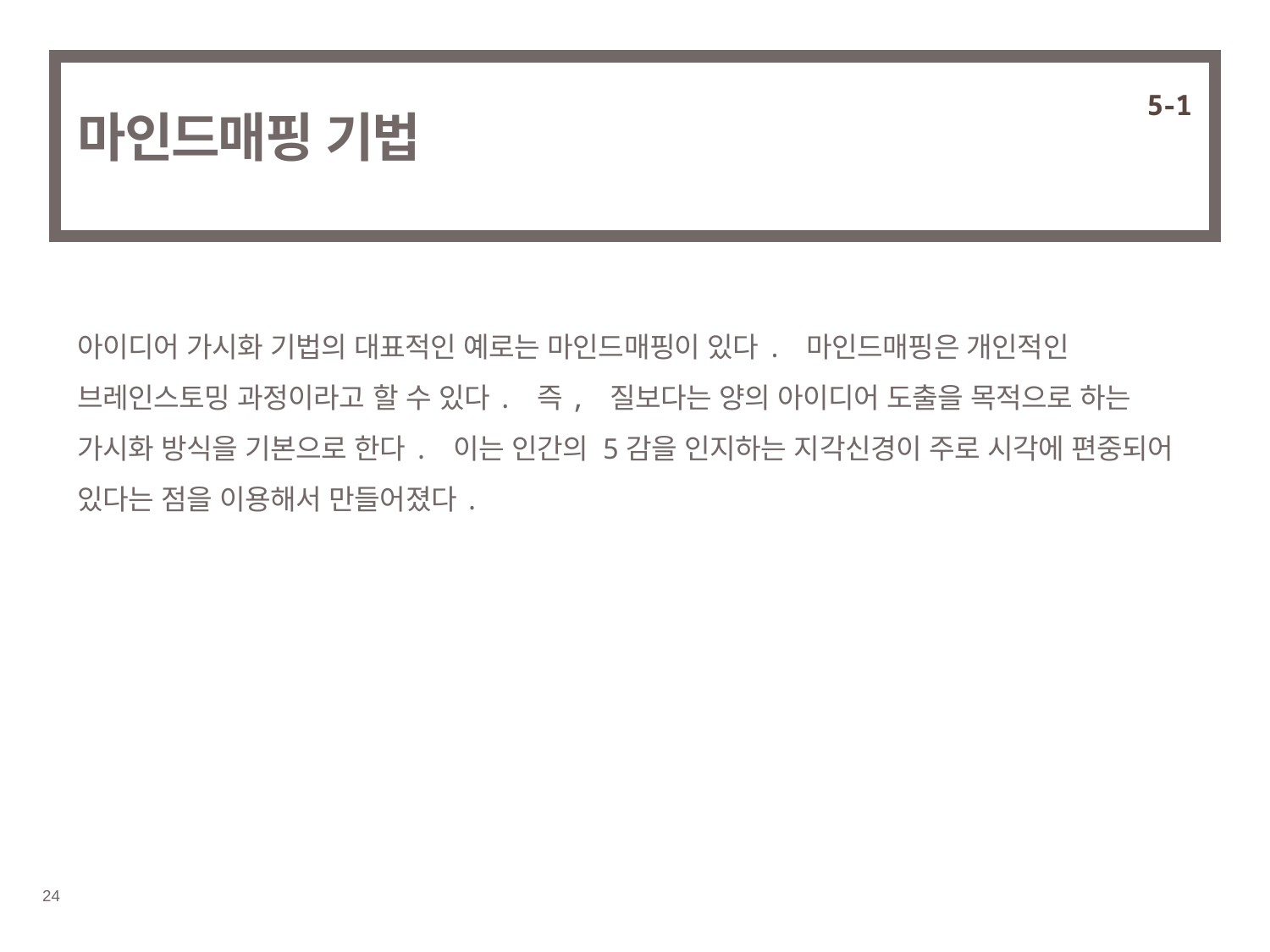

5-1

# 마인드매핑 기법
아이디어 가시화 기법의 대표적인 예로는 마인드매핑이 있다. 마인드매핑은 개인적인 브레인스토밍 과정이라고 할 수 있다. 즉, 질보다는 양의 아이디어 도출을 목적으로 하는 가시화 방식을 기본으로 한다. 이는 인간의 5감을 인지하는 지각신경이 주로 시각에 편중되어 있다는 점을 이용해서 만들어졌다.